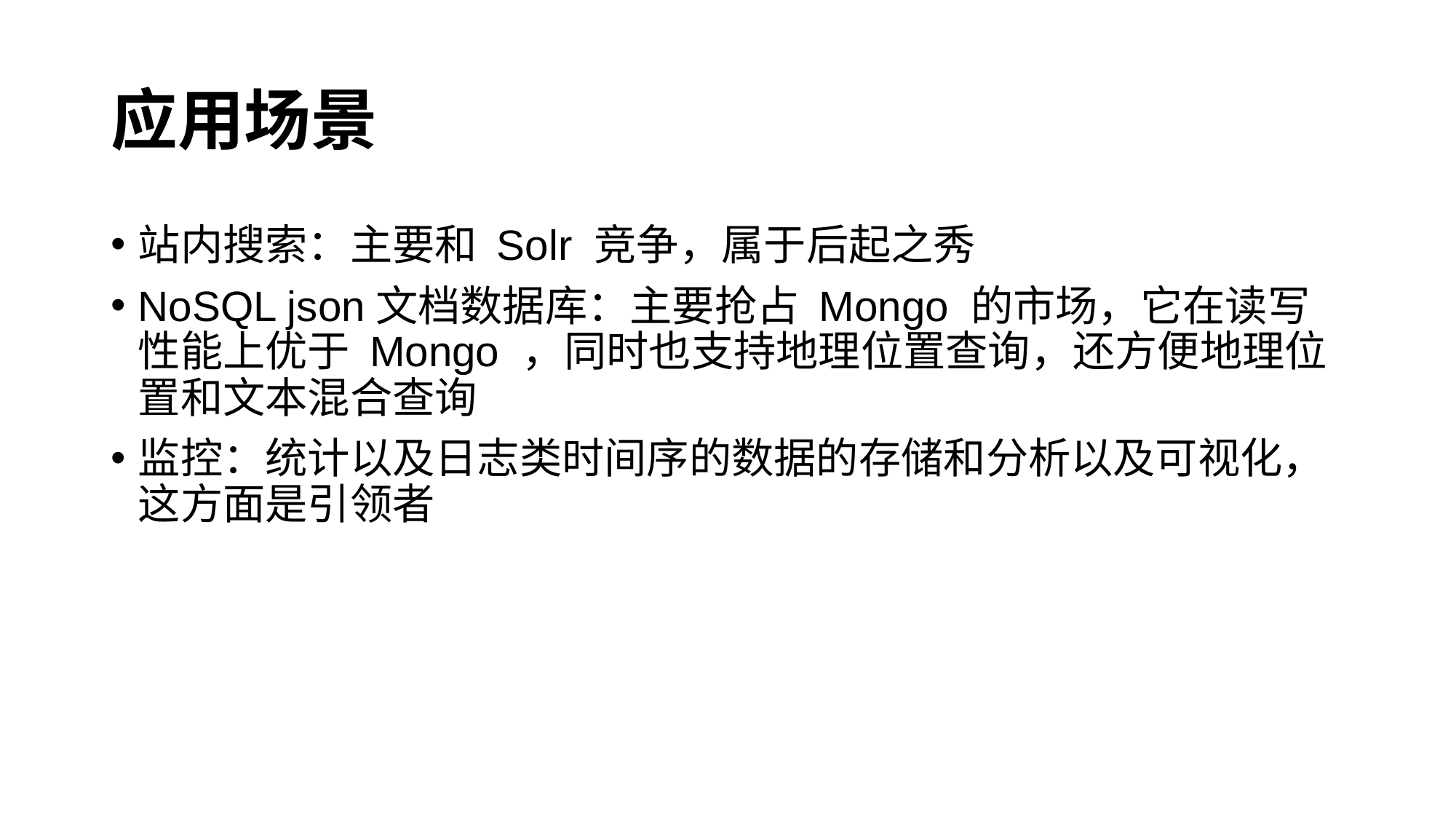

# 应用场景
站内搜索：主要和 Solr 竞争，属于后起之秀
NoSQL json文档数据库：主要抢占 Mongo 的市场，它在读写性能上优于 Mongo ，同时也支持地理位置查询，还方便地理位置和文本混合查询
监控：统计以及日志类时间序的数据的存储和分析以及可视化，这方面是引领者